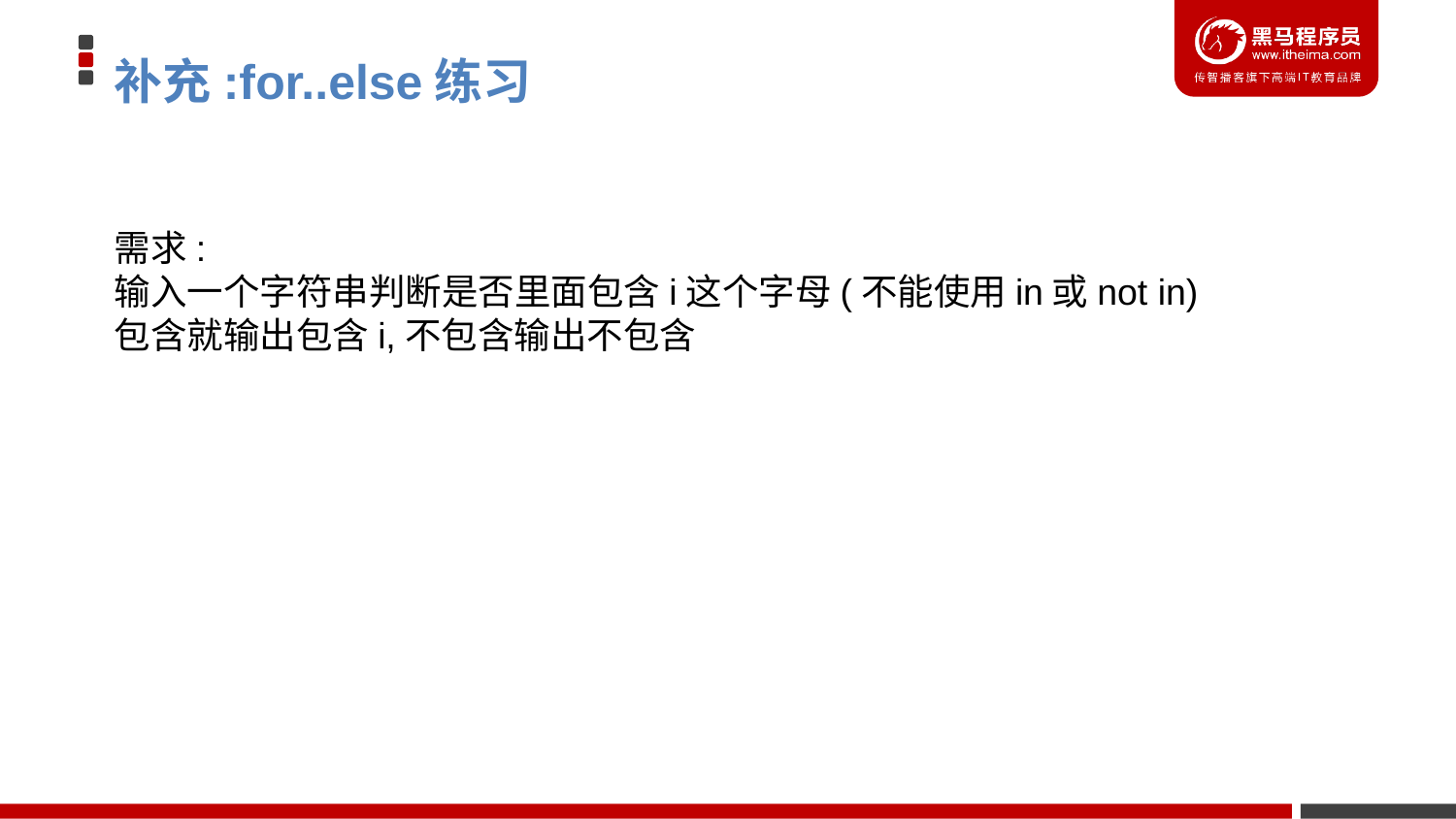

# 补充:for..else练习
需求:
输入一个字符串判断是否里面包含i这个字母(不能使用in或not in)
包含就输出包含i,不包含输出不包含